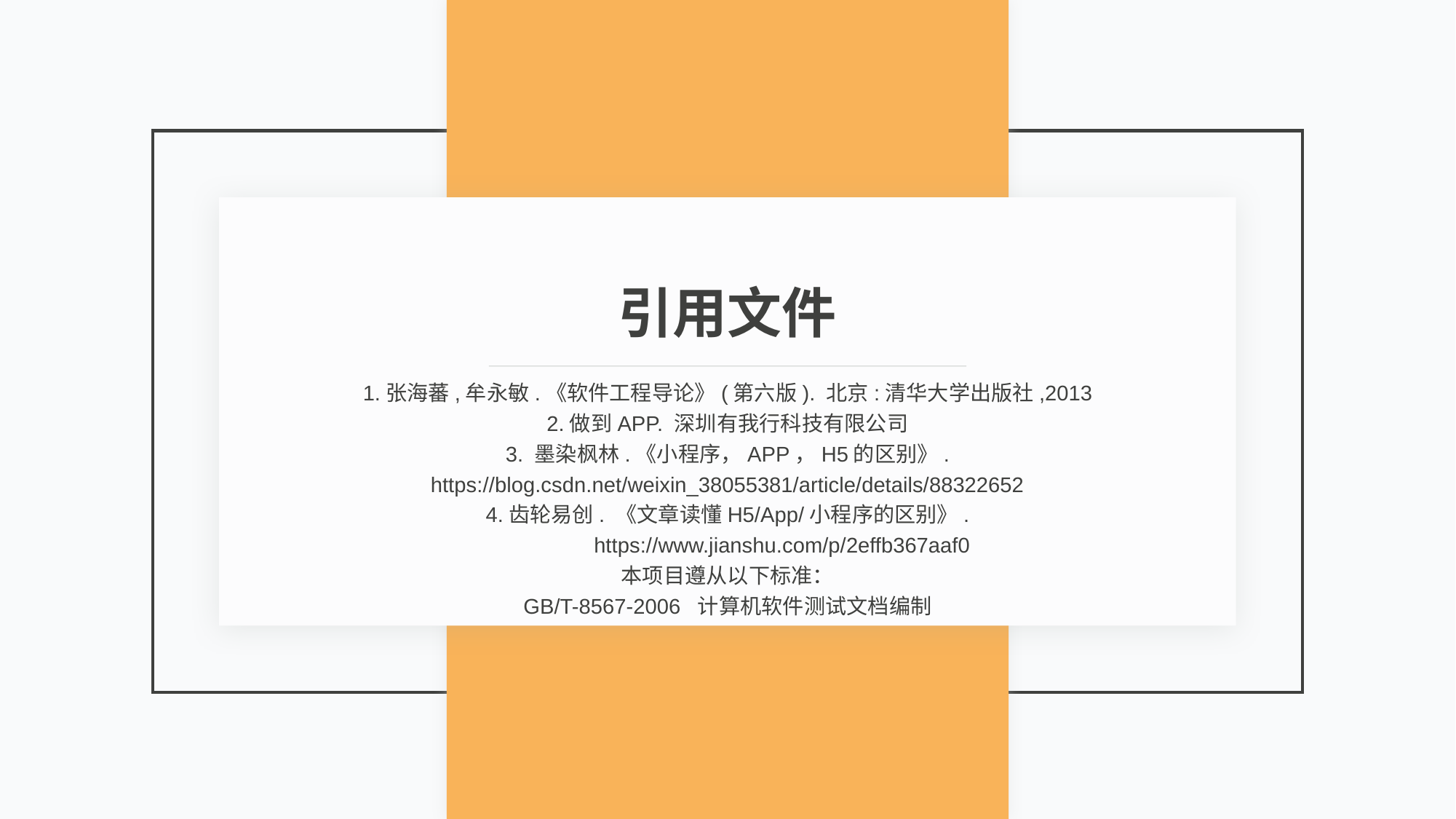

引用文件

1.张海蕃,牟永敏.《软件工程导论》(第六版). 北京:清华大学出版社,2013
2.做到APP. 深圳有我行科技有限公司
3. 墨染枫林.《小程序，APP，H5的区别》.
https://blog.csdn.net/weixin_38055381/article/details/88322652
4.齿轮易创. 《文章读懂H5/App/小程序的区别》.
	https://www.jianshu.com/p/2effb367aaf0
本项目遵从以下标准：
GB/T-8567-2006  计算机软件测试文档编制